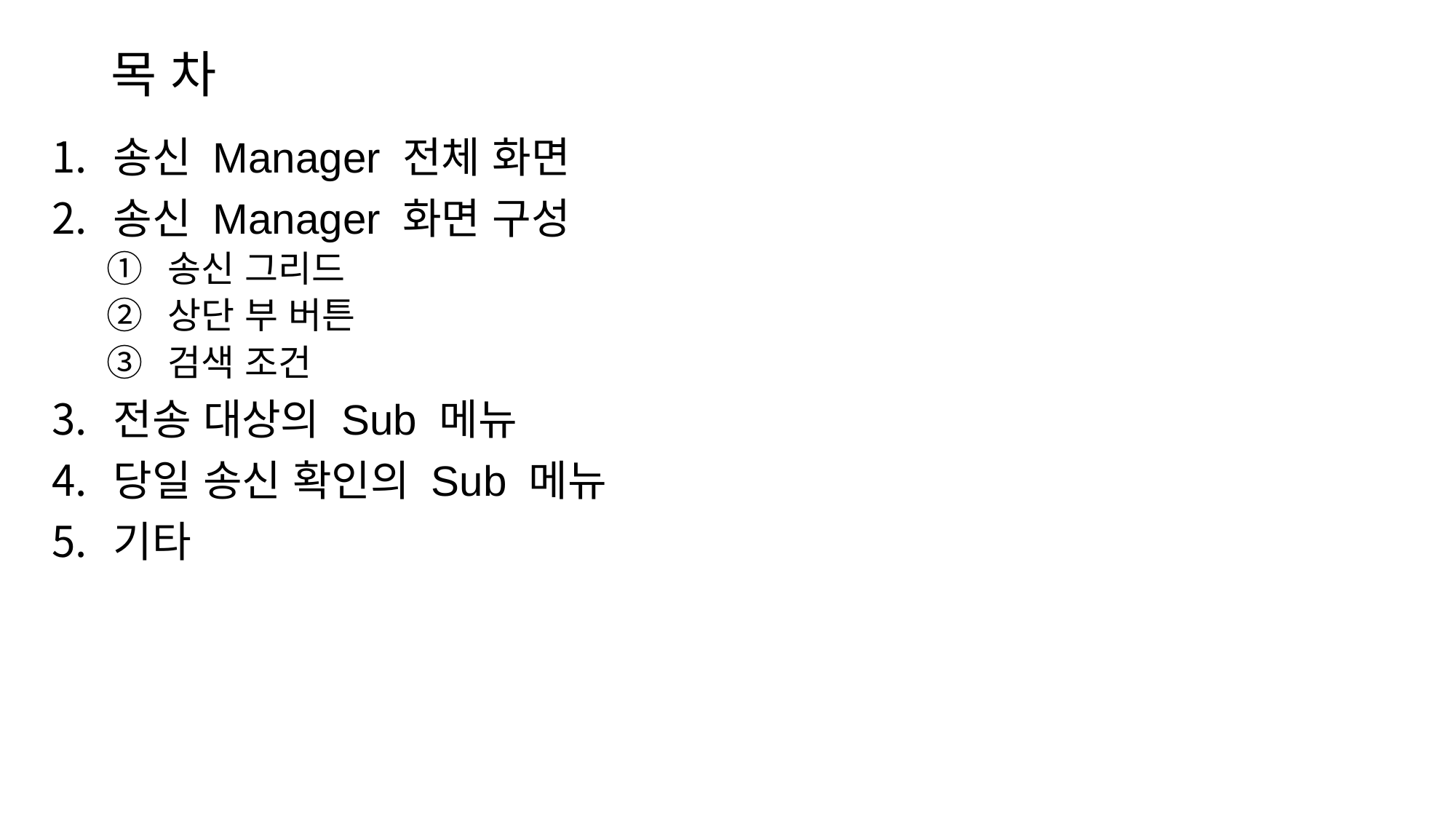

# 목 차
송신 Manager 전체 화면
송신 Manager 화면 구성
송신 그리드
상단 부 버튼
검색 조건
전송 대상의 Sub 메뉴
당일 송신 확인의 Sub 메뉴
기타